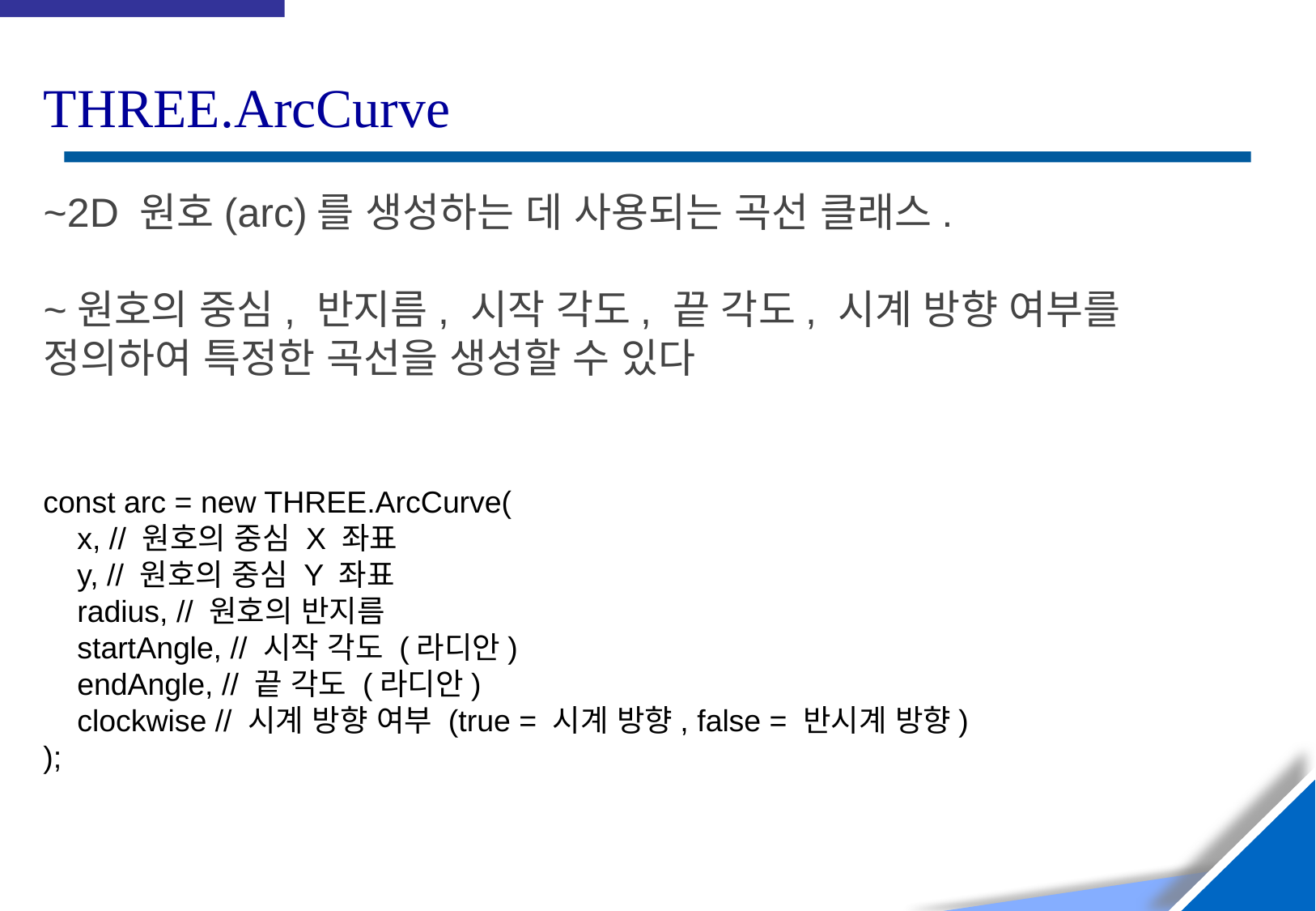

THREE.ArcCurve

~2D 원호(arc)를 생성하는 데 사용되는 곡선 클래스.

~원호의 중심, 반지름, 시작 각도, 끝 각도, 시계 방향 여부를 정의하여 특정한 곡선을 생성할 수 있다

const arc = new THREE.ArcCurve(
    x, // 원호의 중심 X 좌표
    y, // 원호의 중심 Y 좌표
    radius, // 원호의 반지름
    startAngle, // 시작 각도 (라디안)
    endAngle, // 끝 각도 (라디안)
    clockwise // 시계 방향 여부 (true = 시계 방향, false = 반시계 방향)
);